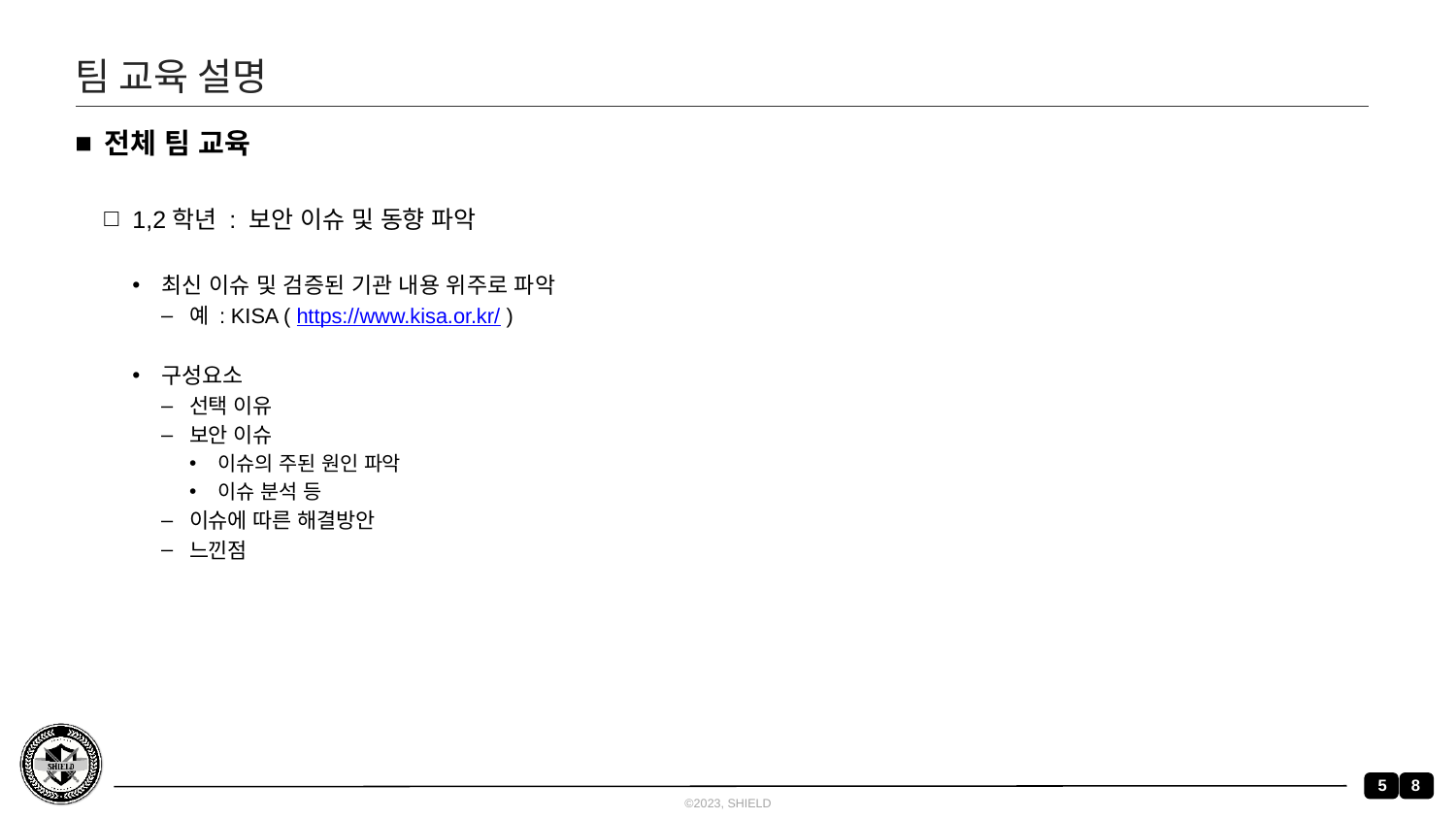

# 팀 교육 설명
전체 팀 교육

1,2학년 : 보안 이슈 및 동향 파악

최신 이슈 및 검증된 기관 내용 위주로 파악
예 : KISA ( https://www.kisa.or.kr/ )

구성요소
선택 이유
보안 이슈
이슈의 주된 원인 파악
이슈 분석 등
이슈에 따른 해결방안
느낀점